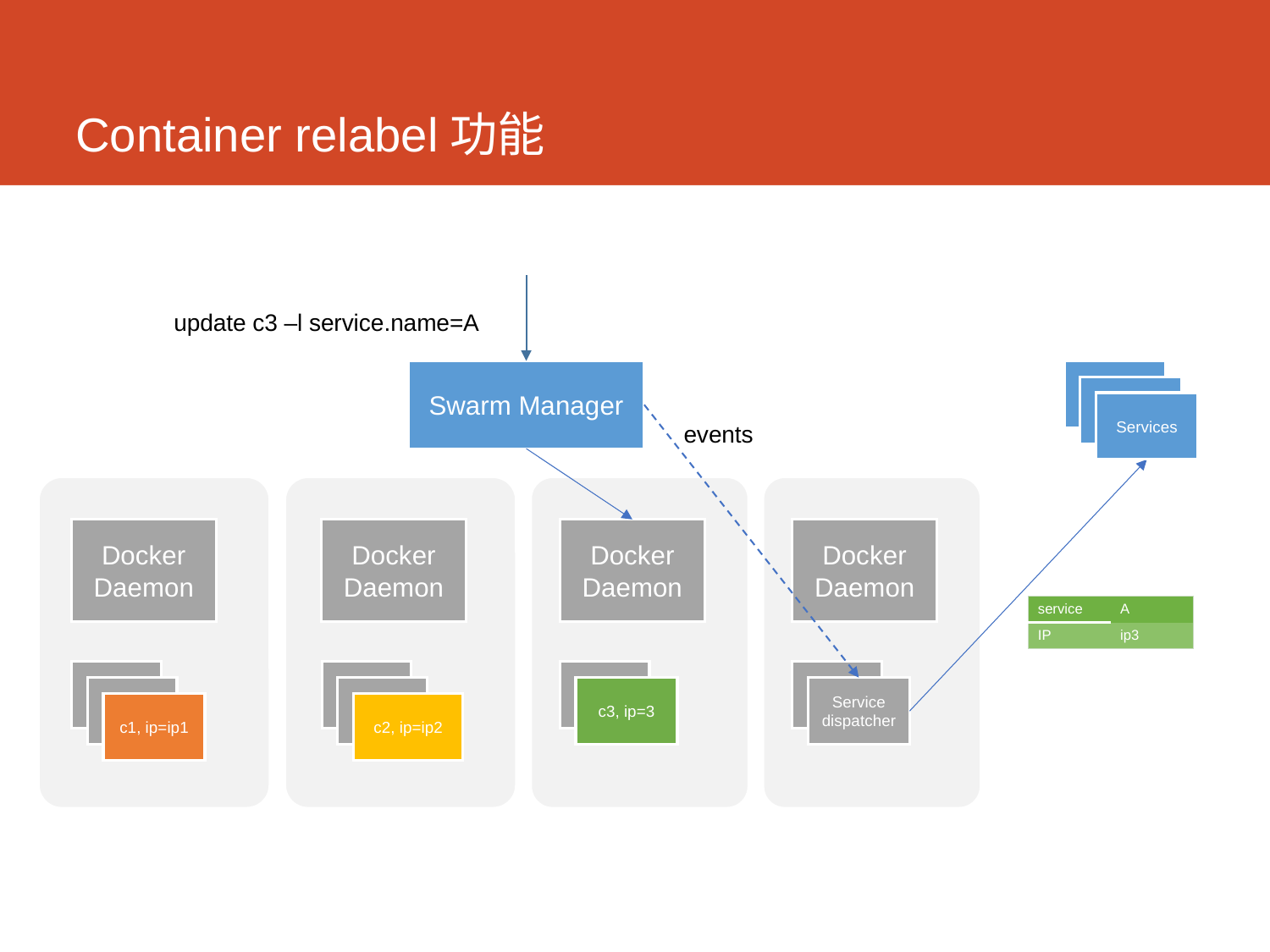

# Container relabel功能
update c3 –l service.name=A
Swarm Manager

Services
events

Docker Daemon
Docker Daemon
Docker Daemon
Docker Daemon
| service | A |
| --- | --- |
| IP | ip3 |

c3, ip=3
Service dispatcher
c1, ip=ip1
c2, ip=ip2